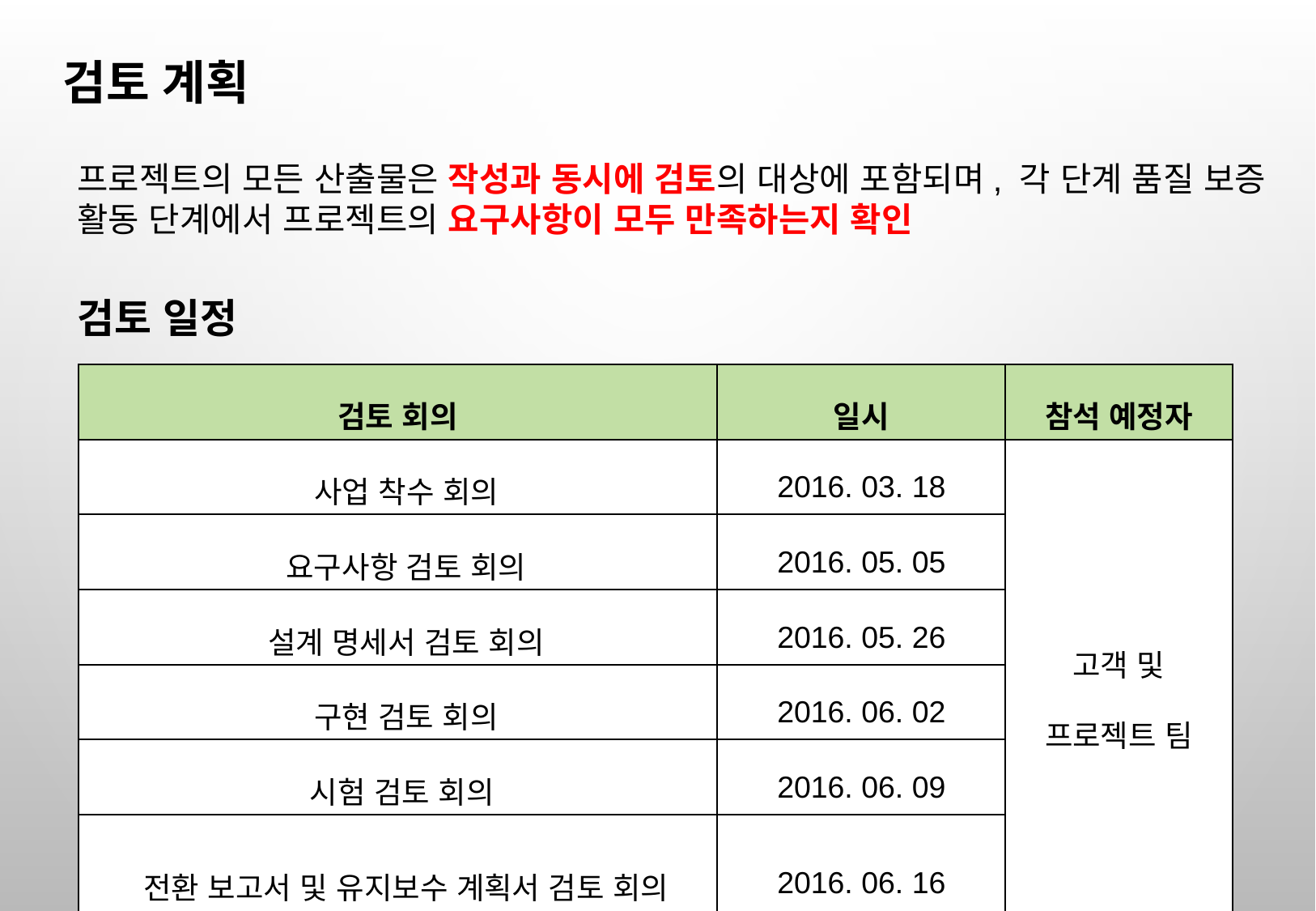

검토 계획

프로젝트의 모든 산출물은 작성과 동시에 검토의 대상에 포함되며, 각 단계 품질 보증 활동 단계에서 프로젝트의 요구사항이 모두 만족하는지 확인

검토 일정
| 검토 회의 | 일시 | 참석 예정자 |
| --- | --- | --- |
| 사업 착수 회의 | 2016. 03. 18 | 고객 및 프로젝트 팀 |
| 요구사항 검토 회의 | 2016. 05. 05 |  |
| 설계 명세서 검토 회의 | 2016. 05. 26 |  |
| 구현 검토 회의 | 2016. 06. 02 |  |
| 시험 검토 회의 | 2016. 06. 09 |  |
| 전환 보고서 및 유지보수 계획서 검토 회의 | 2016. 06. 16 |  |
58